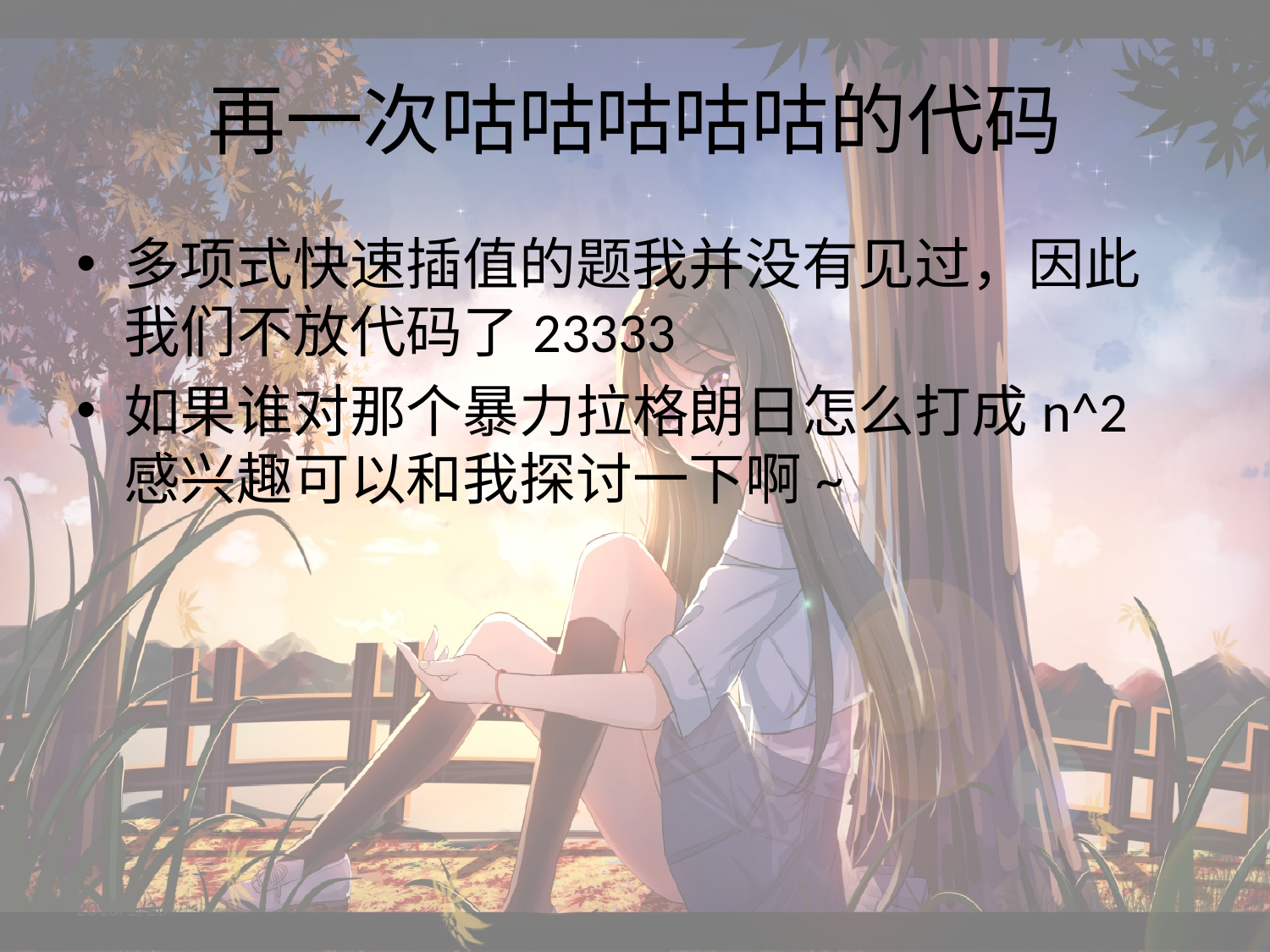

# 再一次咕咕咕咕咕的代码
多项式快速插值的题我并没有见过，因此我们不放代码了23333
如果谁对那个暴力拉格朗日怎么打成n^2感兴趣可以和我探讨一下啊~
2018/2/26